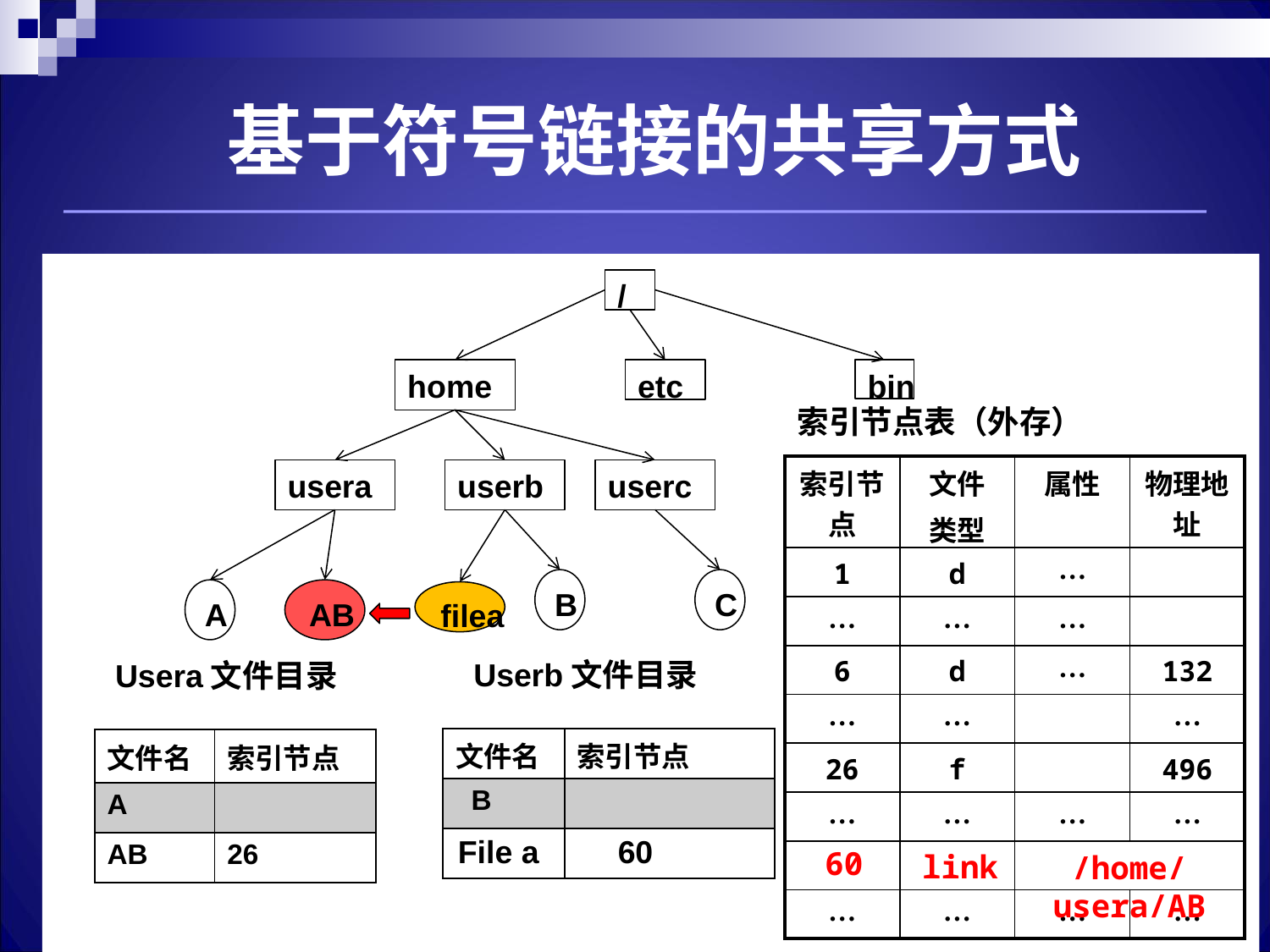

基于符号链接的共享方式

/
home
etc
bin
索引节点表（外存）

| 索引节点 | 文件 类型 | 属性 | 物理地址 |
| --- | --- | --- | --- |
| 1 | d | … |  |
| … | … | … |  |
| 6 | d | … | 132 |
| … | … |  | … |
| 26 | f |  | 496 |
| … | … | … | … |
|  |  |  |  |
| … | … | … | … |
usera
userb
userc
B
C
A
AB
filea

Userb文件目录
Usera文件目录
| 文件名 | 索引节点 |
| --- | --- |
| B |  |
|  |  |
| 文件名 | 索引节点 |
| --- | --- |
| A |  |
| AB | 26 |
File a
60
60
link
/home/usera/AB